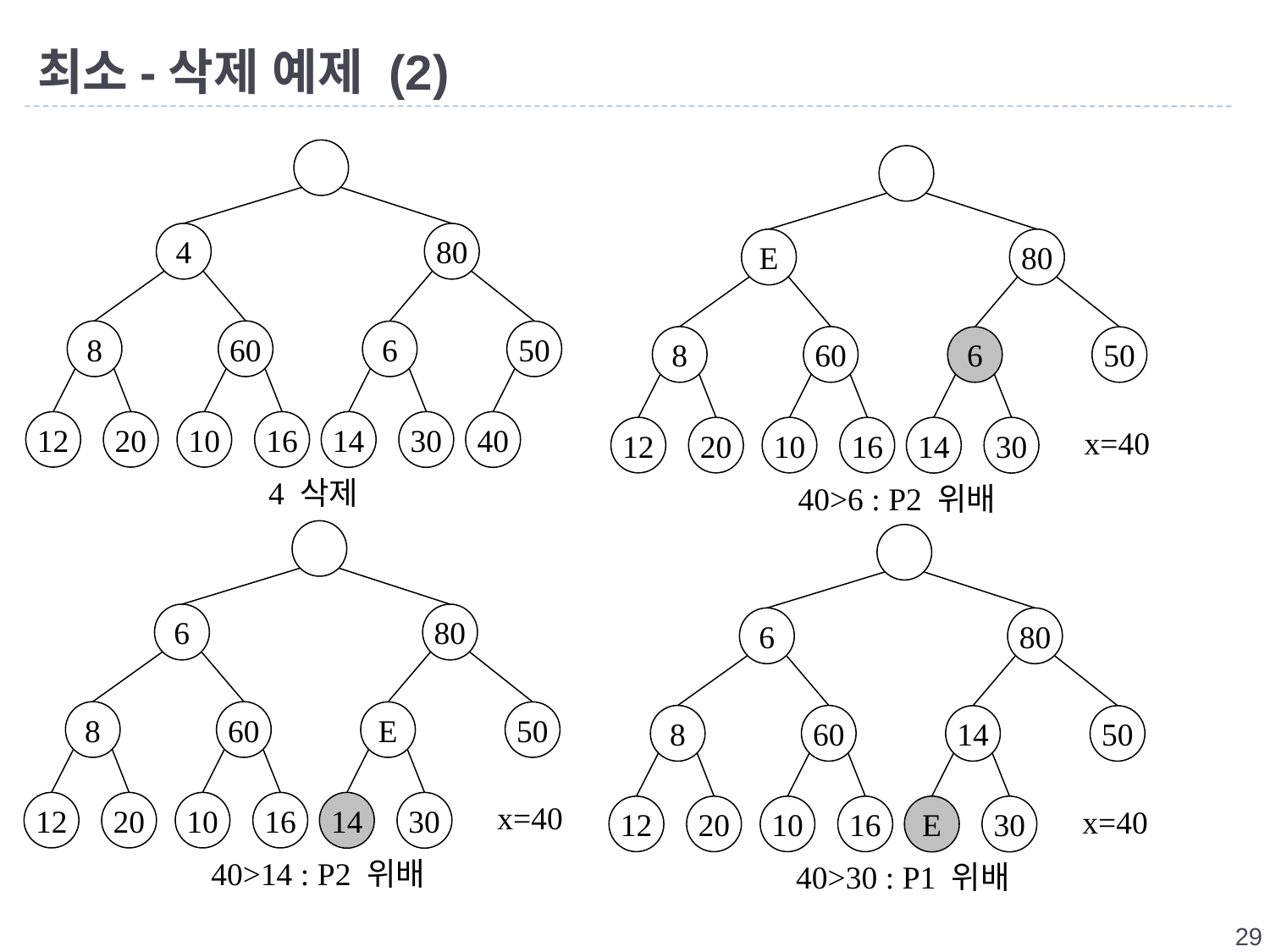

# 최소-삭제 예제 (2)

4
80
8
60
6
50

12
20
10
16
14
30
40
4 삭제

E
80
8
60
6
50
x=40
12
20
10
16
14
30
40>6 : P2 위배

6
80
8
60
E
50
x=40
12
20
10
16
14
30
40>14 : P2 위배

6
80
8
60
14
50
x=40
12
20
10
16
E
30
40>30 : P1 위배
29